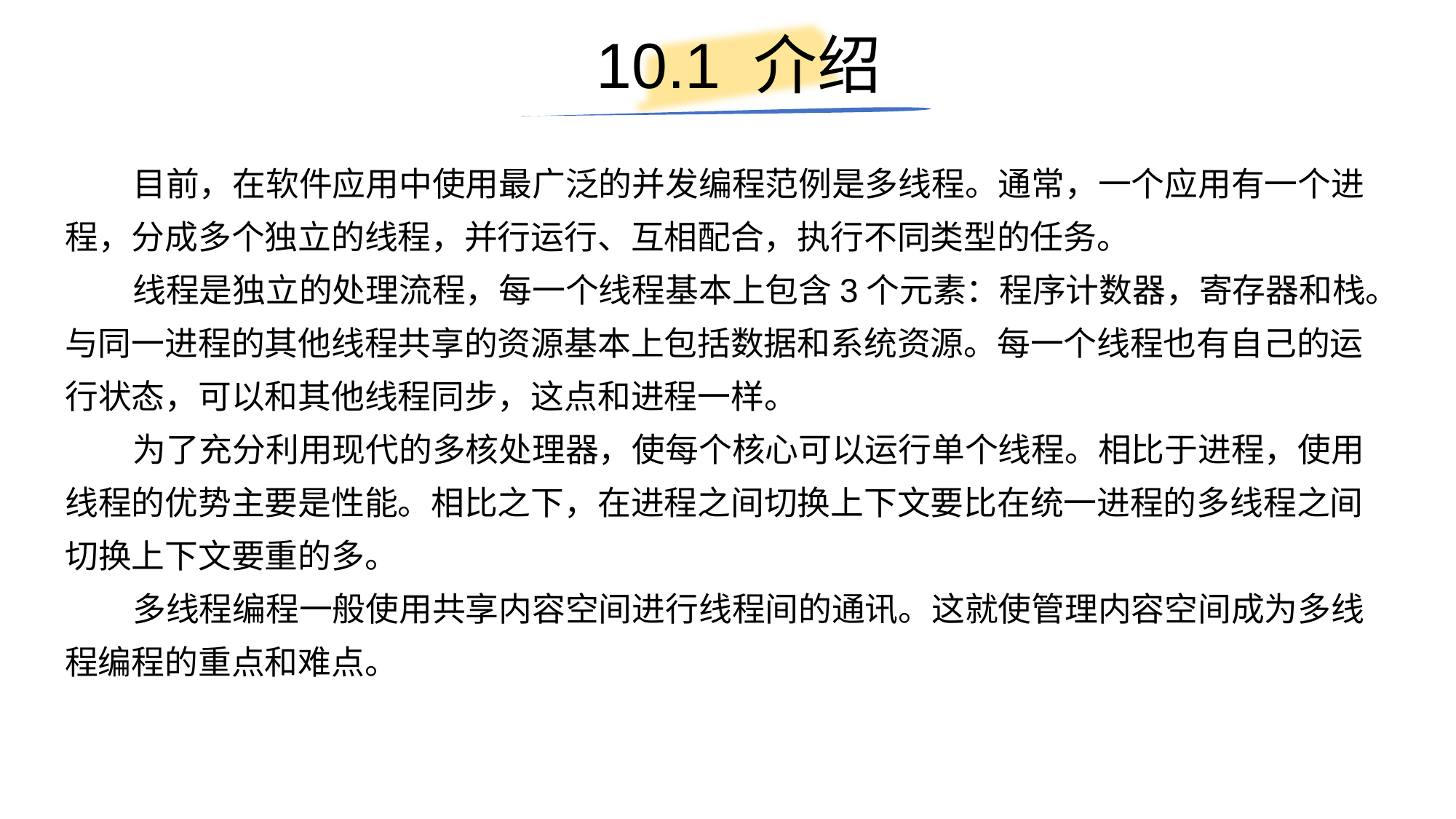

# 10.1 介绍

        目前，在软件应用中使用最广泛的并发编程范例是多线程。通常，一个应用有一个进程，分成多个独立的线程，并行运行、互相配合，执行不同类型的任务。
        线程是独立的处理流程，每一个线程基本上包含3个元素：程序计数器，寄存器和栈。与同一进程的其他线程共享的资源基本上包括数据和系统资源。每一个线程也有自己的运行状态，可以和其他线程同步，这点和进程一样。
        为了充分利用现代的多核处理器，使每个核心可以运行单个线程。相比于进程，使用线程的优势主要是性能。相比之下，在进程之间切换上下文要比在统一进程的多线程之间切换上下文要重的多。
        多线程编程一般使用共享内容空间进行线程间的通讯。这就使管理内容空间成为多线程编程的重点和难点。